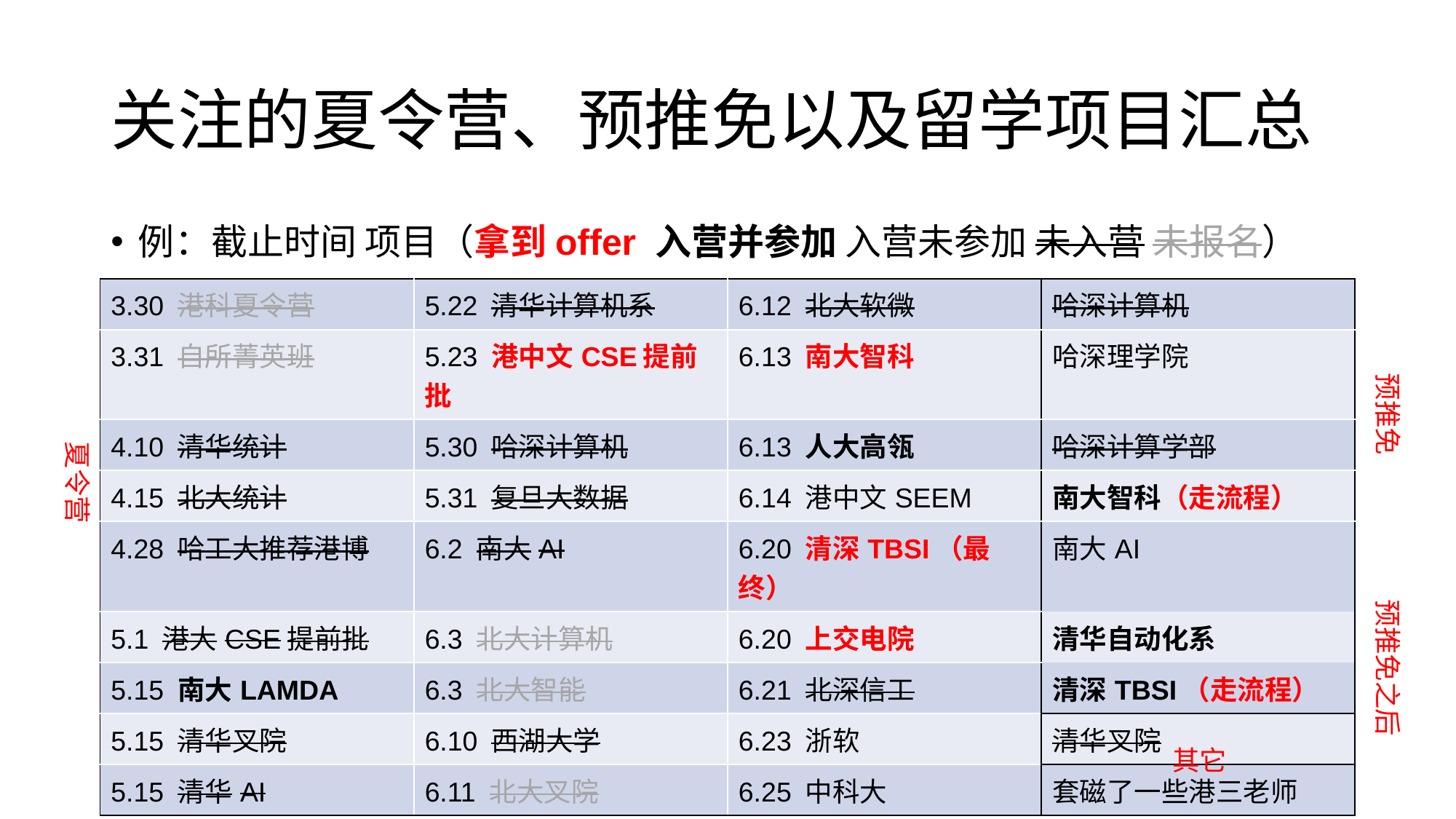

# 关注的夏令营、预推免以及留学项目汇总
例：截止时间 项目（拿到offer 入营并参加 入营未参加 未入营 未报名）

| 3.30 港科夏令营 | 5.22 清华计算机系 | 6.12 北大软微 | 哈深计算机 |
| --- | --- | --- | --- |
| 3.31 自所菁英班 | 5.23 港中文CSE提前批 | 6.13 南大智科 | 哈深理学院 |
| 4.10 清华统计 | 5.30 哈深计算机 | 6.13 人大高瓴 | 哈深计算学部 |
| 4.15 北大统计 | 5.31 复旦大数据 | 6.14 港中文SEEM | 南大智科（走流程） |
| 4.28 哈工大推荐港博 | 6.2 南大AI | 6.20 清深TBSI（最终） | 南大AI |
| 5.1 港大CSE提前批 | 6.3 北大计算机 | 6.20 上交电院 | 清华自动化系 |
| 5.15 南大LAMDA | 6.3 北大智能 | 6.21 北深信工 | 清深TBSI（走流程） |
| 5.15 清华叉院 | 6.10 西湖大学 | 6.23 浙软 | 清华叉院 |
| 5.15 清华AI | 6.11 北大叉院 | 6.25 中科大 | 套磁了一些港三老师 |
预推免
夏令营
预推免之后
其它